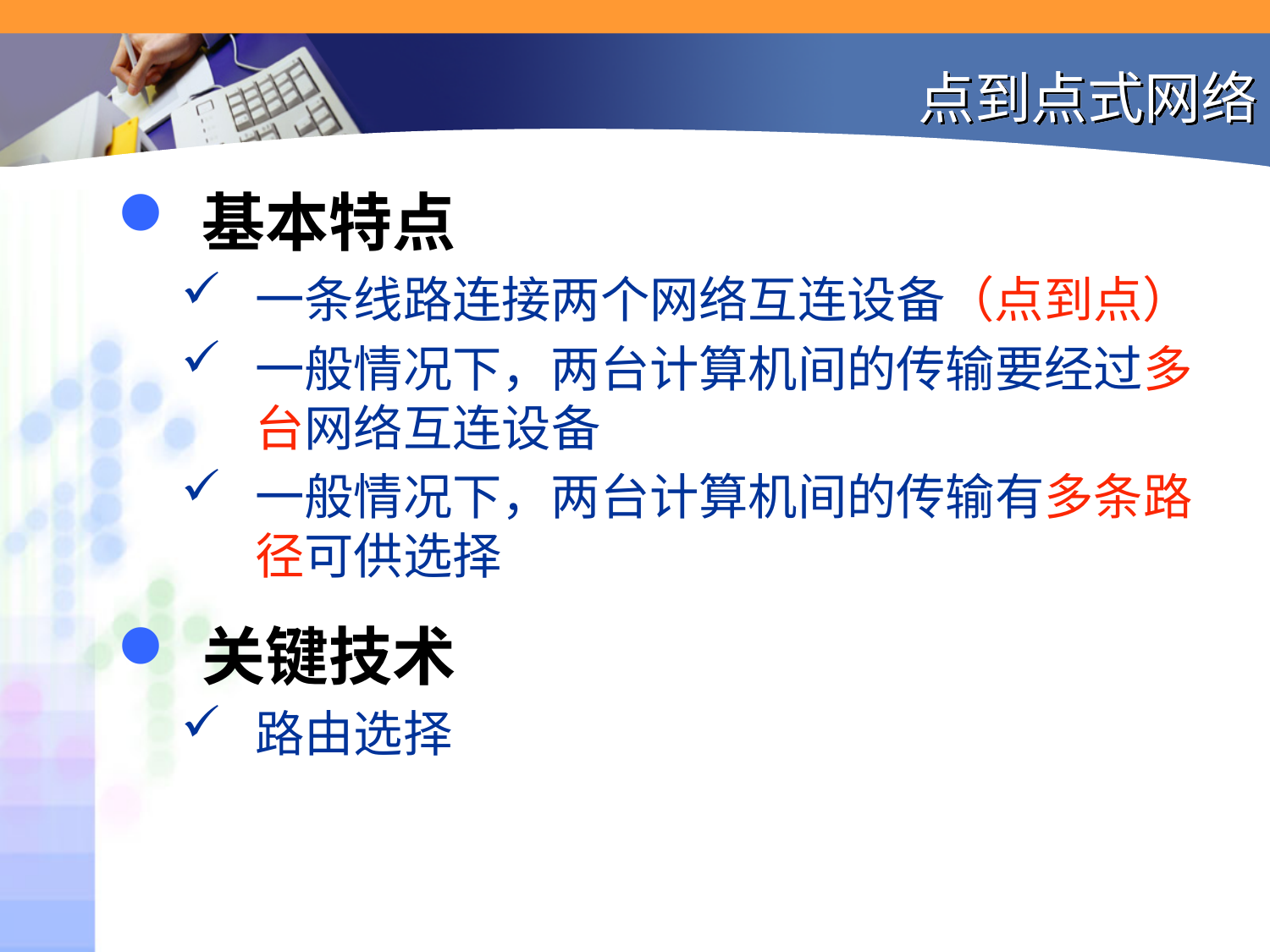

# 点到点式网络
基本特点
一条线路连接两个网络互连设备（点到点）
一般情况下，两台计算机间的传输要经过多台网络互连设备
一般情况下，两台计算机间的传输有多条路径可供选择
关键技术
路由选择